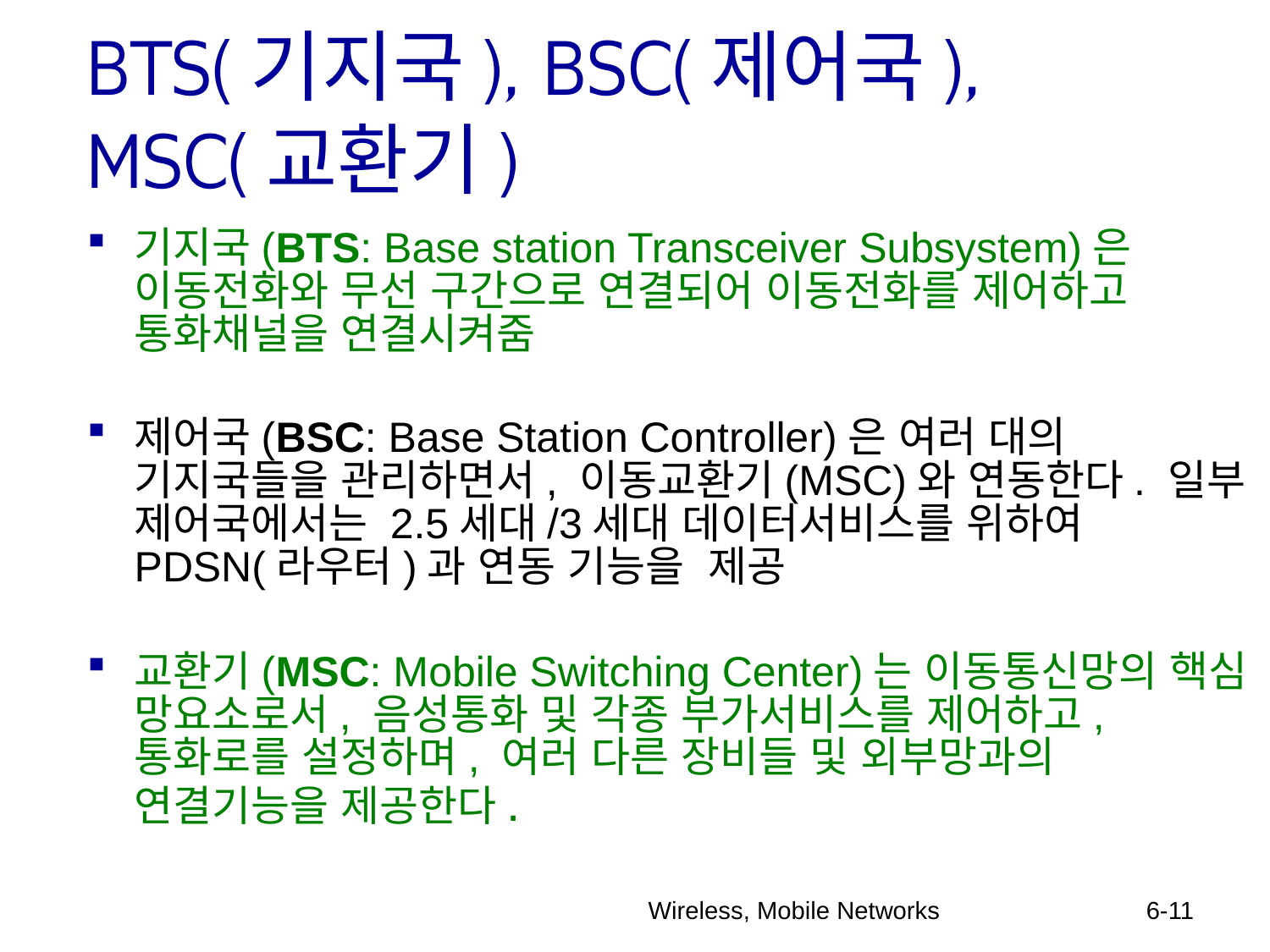

# BTS(기지국), BSC(제어국), MSC(교환기)
기지국(BTS: Base station Transceiver Subsystem)은 이동전화와 무선 구간으로 연결되어 이동전화를 제어하고 통화채널을 연결시켜줌

제어국(BSC: Base Station Controller)은 여러 대의 기지국들을 관리하면서, 이동교환기(MSC)와 연동한다. 일부 제어국에서는 2.5세대/3세대 데이터서비스를 위하여 PDSN(라우터)과 연동 기능을  제공

교환기(MSC: Mobile Switching Center)는 이동통신망의 핵심 망요소로서, 음성통화 및 각종 부가서비스를 제어하고, 통화로를 설정하며, 여러 다른 장비들 및 외부망과의 연결기능을 제공한다.
Wireless, Mobile Networks
6-11